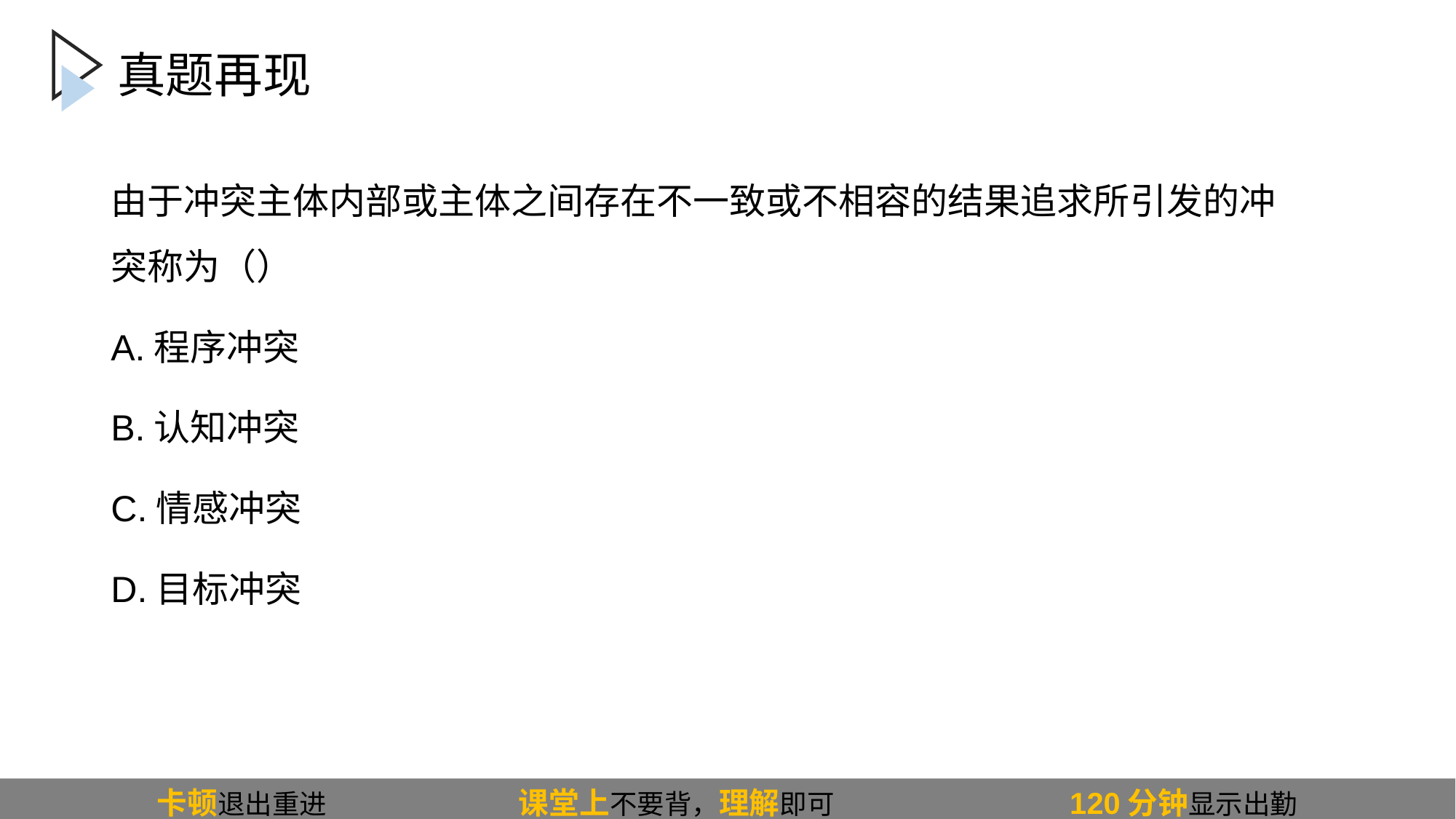

# 真题再现
由于冲突主体内部或主体之间存在不一致或不相容的结果追求所引发的冲突称为（）
A.程序冲突
B.认知冲突
C.情感冲突
D.目标冲突